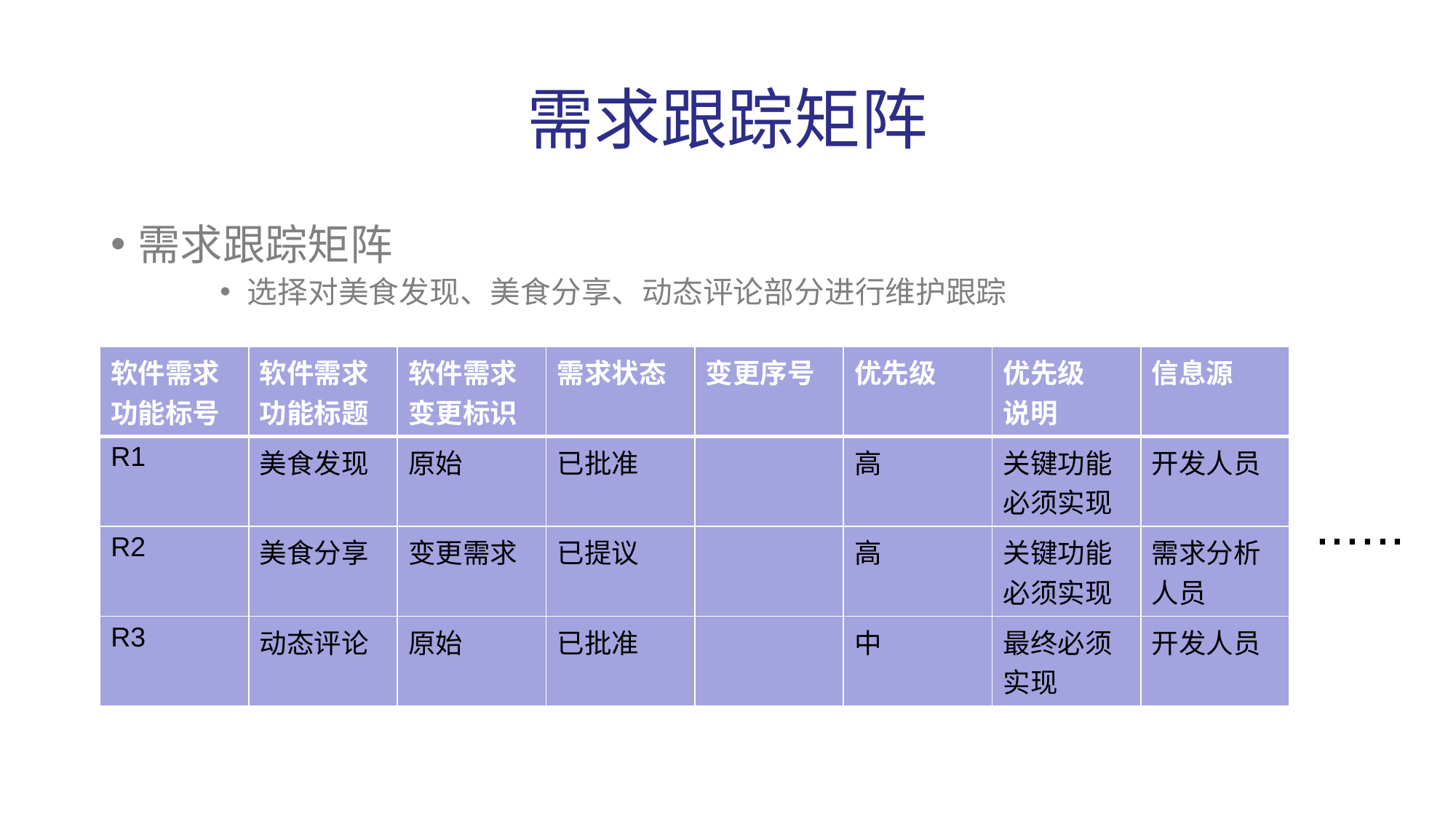

需求跟踪矩阵
需求跟踪矩阵
选择对美食发现、美食分享、动态评论部分进行维护跟踪
| 软件需求功能标号 | 软件需求功能标题 | 软件需求变更标识 | 需求状态 | 变更序号 | 优先级 | 优先级 说明 | 信息源 |
| --- | --- | --- | --- | --- | --- | --- | --- |
| R1 | 美食发现 | 原始 | 已批准 |  | 高 | 关键功能 必须实现 | 开发人员 |
| R2 | 美食分享 | 变更需求 | 已提议 |  | 高 | 关键功能必须实现 | 需求分析人员 |
| R3 | 动态评论 | 原始 | 已批准 |  | 中 | 最终必须实现 | 开发人员 |
......